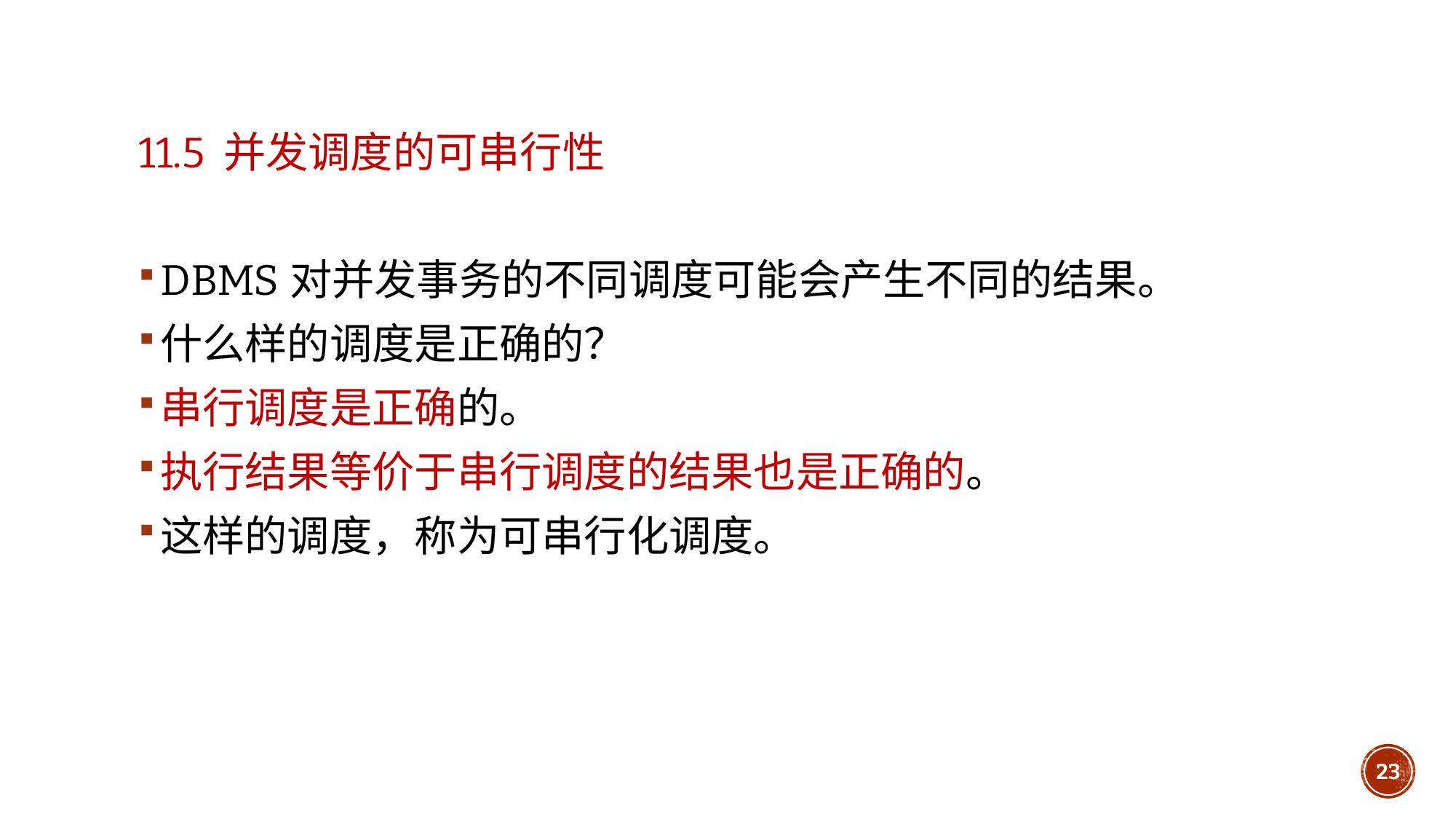

# 11.5 并发调度的可串行性
DBMS对并发事务的不同调度可能会产生不同的结果。
什么样的调度是正确的？
串行调度是正确的。
执行结果等价于串行调度的结果也是正确的。
这样的调度，称为可串行化调度。

23